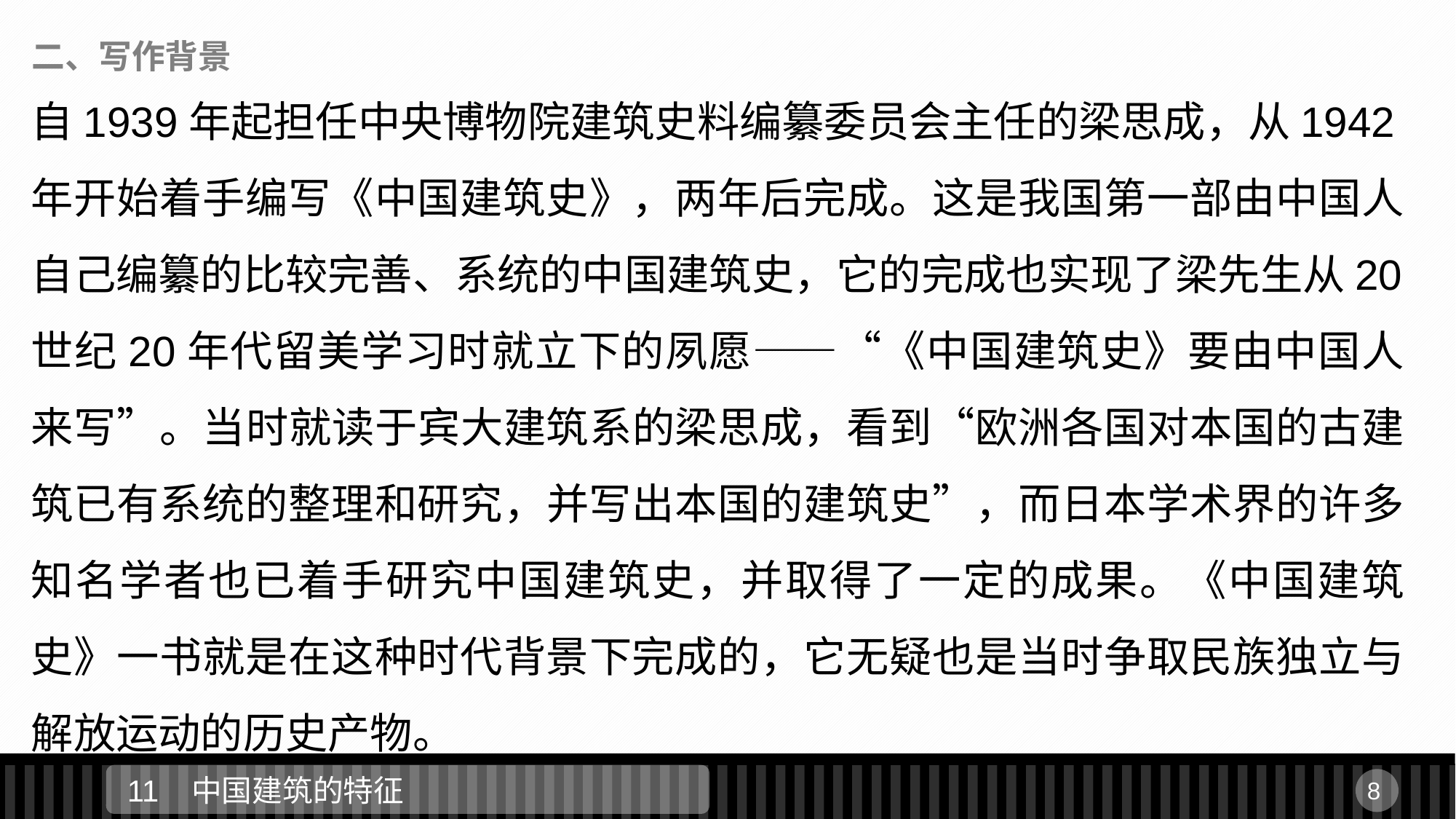

二、写作背景
自1939年起担任中央博物院建筑史料编纂委员会主任的梁思成，从1942年开始着手编写《中国建筑史》，两年后完成。这是我国第一部由中国人自己编纂的比较完善、系统的中国建筑史，它的完成也实现了梁先生从20世纪20年代留美学习时就立下的夙愿——“《中国建筑史》要由中国人来写”。当时就读于宾大建筑系的梁思成，看到“欧洲各国对本国的古建筑已有系统的整理和研究，并写出本国的建筑史”，而日本学术界的许多知名学者也已着手研究中国建筑史，并取得了一定的成果。《中国建筑史》一书就是在这种时代背景下完成的，它无疑也是当时争取民族独立与解放运动的历史产物。